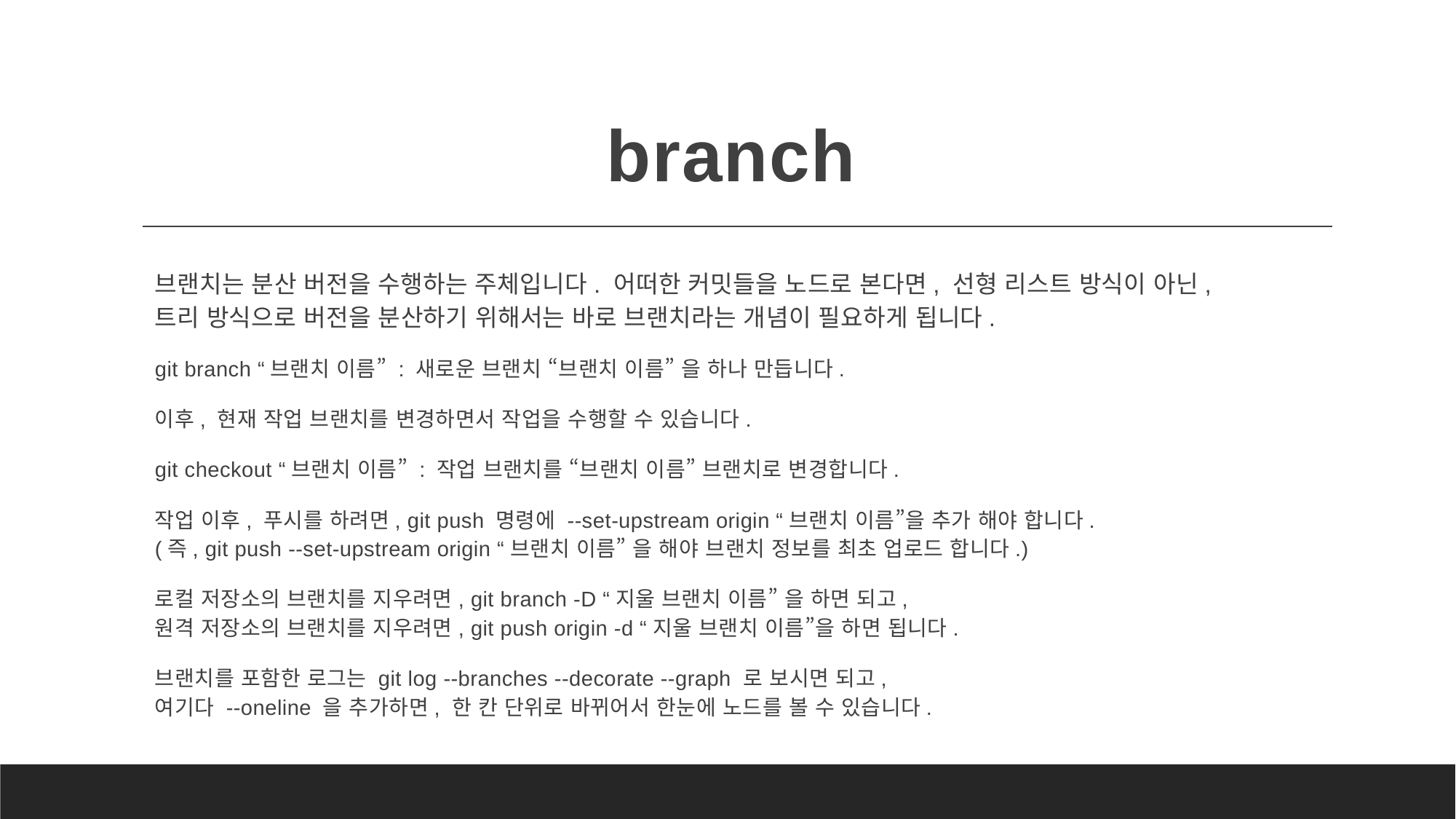

# branch
브랜치는 분산 버전을 수행하는 주체입니다. 어떠한 커밋들을 노드로 본다면, 선형 리스트 방식이 아닌,
트리 방식으로 버전을 분산하기 위해서는 바로 브랜치라는 개념이 필요하게 됩니다.
git branch “브랜치 이름” : 새로운 브랜치 “브랜치 이름” 을 하나 만듭니다.
이후, 현재 작업 브랜치를 변경하면서 작업을 수행할 수 있습니다.
git checkout “브랜치 이름” : 작업 브랜치를 “브랜치 이름” 브랜치로 변경합니다.
작업 이후, 푸시를 하려면, git push 명령에 --set-upstream origin “브랜치 이름”을 추가 해야 합니다.
(즉, git push --set-upstream origin “브랜치 이름” 을 해야 브랜치 정보를 최초 업로드 합니다.)
로컬 저장소의 브랜치를 지우려면, git branch -D “지울 브랜치 이름” 을 하면 되고,
원격 저장소의 브랜치를 지우려면, git push origin -d “지울 브랜치 이름”을 하면 됩니다.
브랜치를 포함한 로그는 git log --branches --decorate --graph 로 보시면 되고,
여기다 --oneline 을 추가하면, 한 칸 단위로 바뀌어서 한눈에 노드를 볼 수 있습니다.